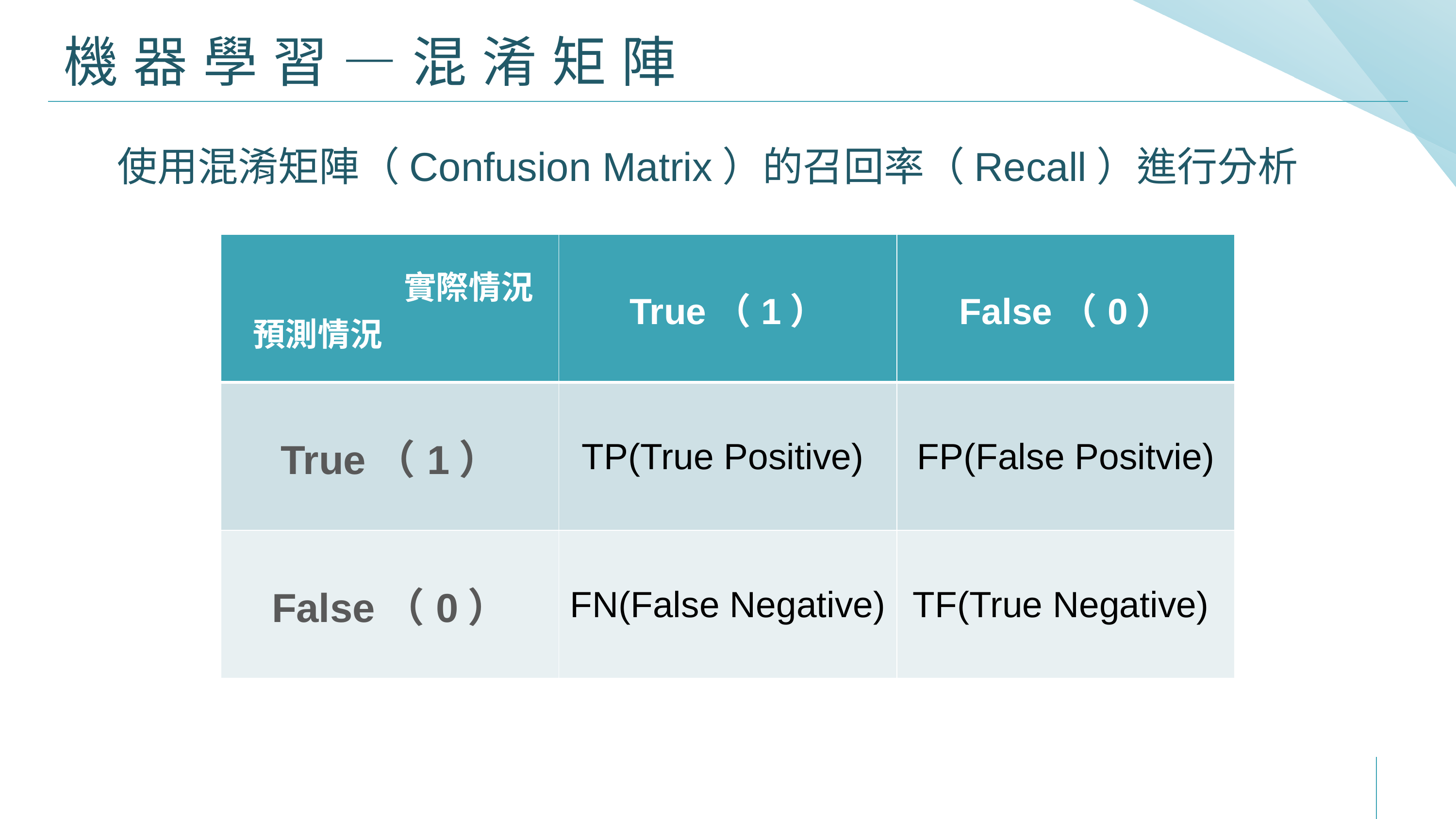

# 機器學習—混淆矩陣
使用混淆矩陣（Confusion Matrix）的召回率（Recall）進行分析
| 實際情況 預測情況 | True（1） | False（0） |
| --- | --- | --- |
| True（1） | TP(True Positive) | FP(False Positvie) |
| False（0） | FN(False Negative) | TF(True Negative) |